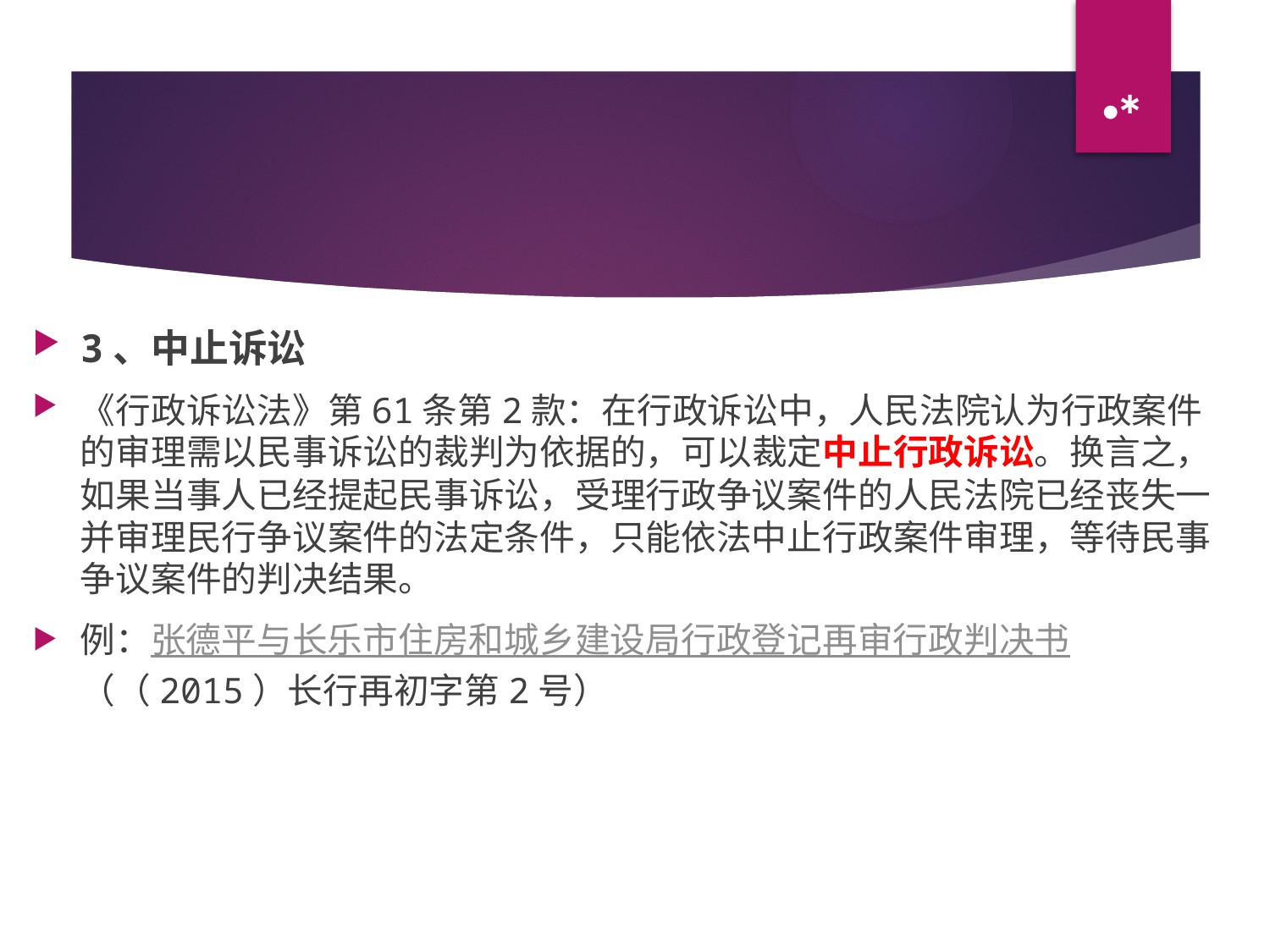

*
#
3、中止诉讼
《行政诉讼法》第61条第2款：在行政诉讼中，人民法院认为行政案件的审理需以民事诉讼的裁判为依据的，可以裁定中止行政诉讼。换言之，如果当事人已经提起民事诉讼，受理行政争议案件的人民法院已经丧失一并审理民行争议案件的法定条件，只能依法中止行政案件审理，等待民事争议案件的判决结果。
例：张德平与长乐市住房和城乡建设局行政登记再审行政判决书（（2015）长行再初字第2号）